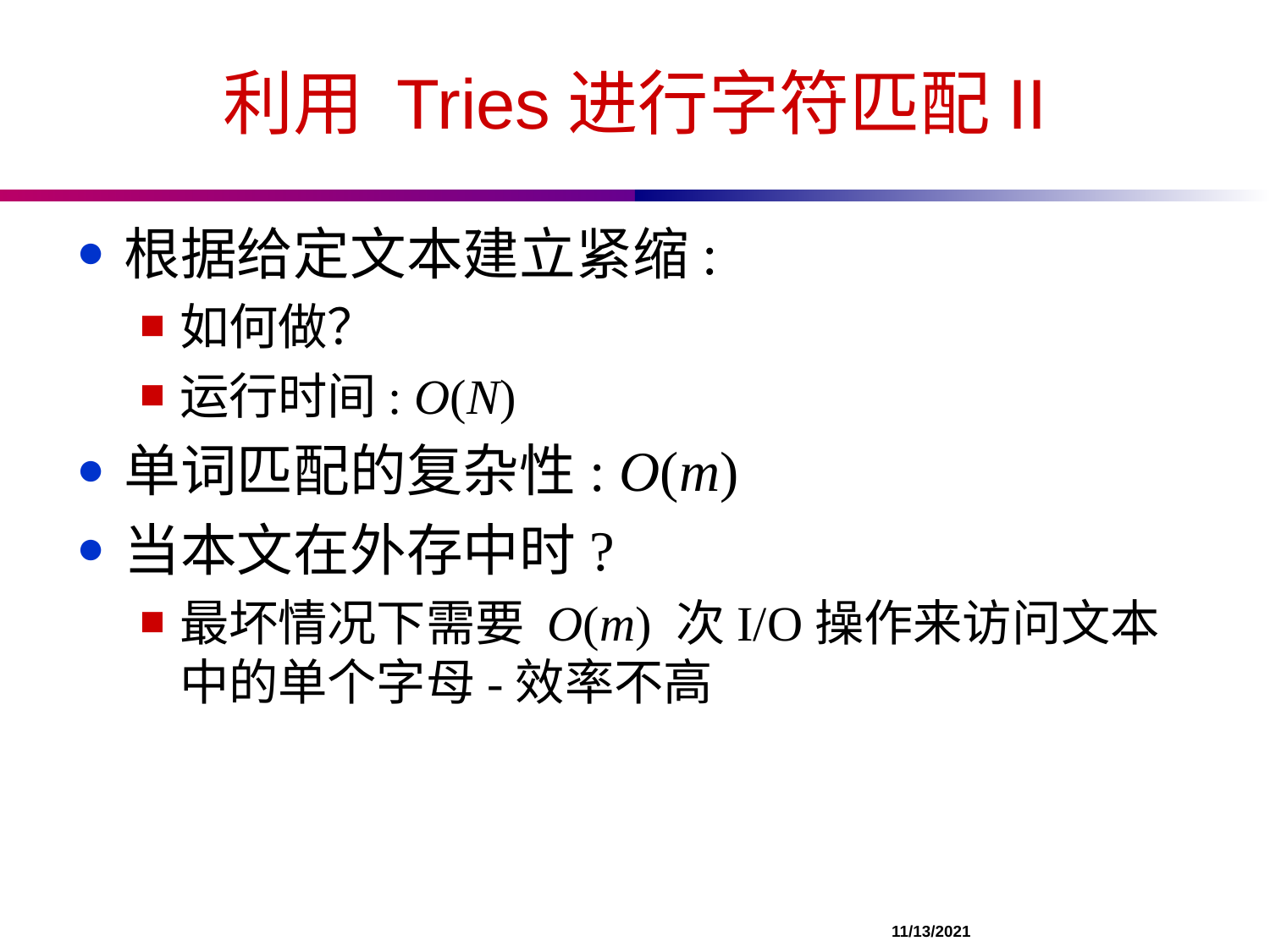

# 利用 Tries进行字符匹配II
根据给定文本建立紧缩:
如何做？
运行时间: O(N)
单词匹配的复杂性: O(m)
当本文在外存中时?
最坏情况下需要 O(m) 次I/O操作来访问文本中的单个字母-效率不高
		 				            11/13/2021